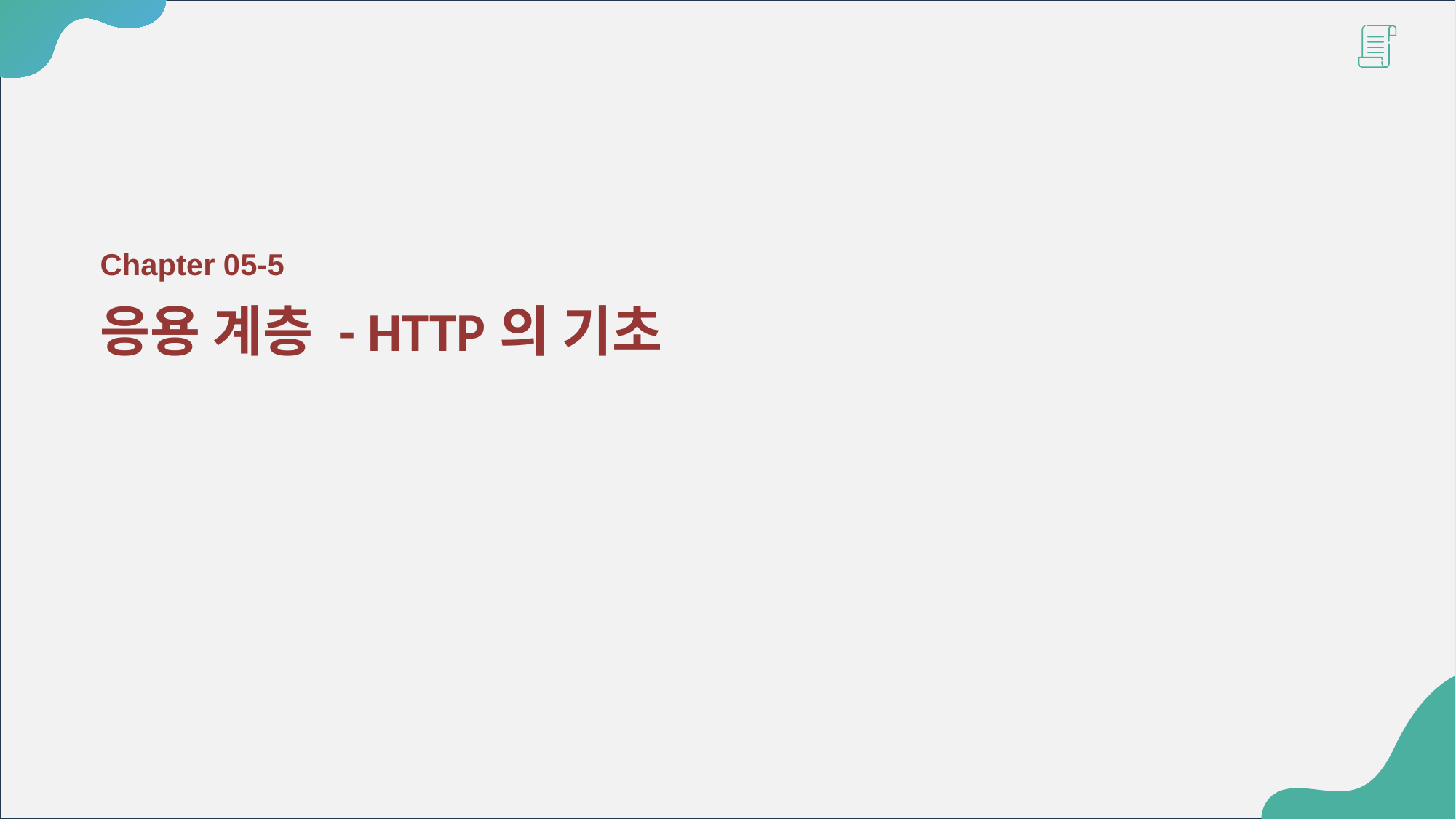

Chapter 05-5
응용 계층 - HTTP의 기초